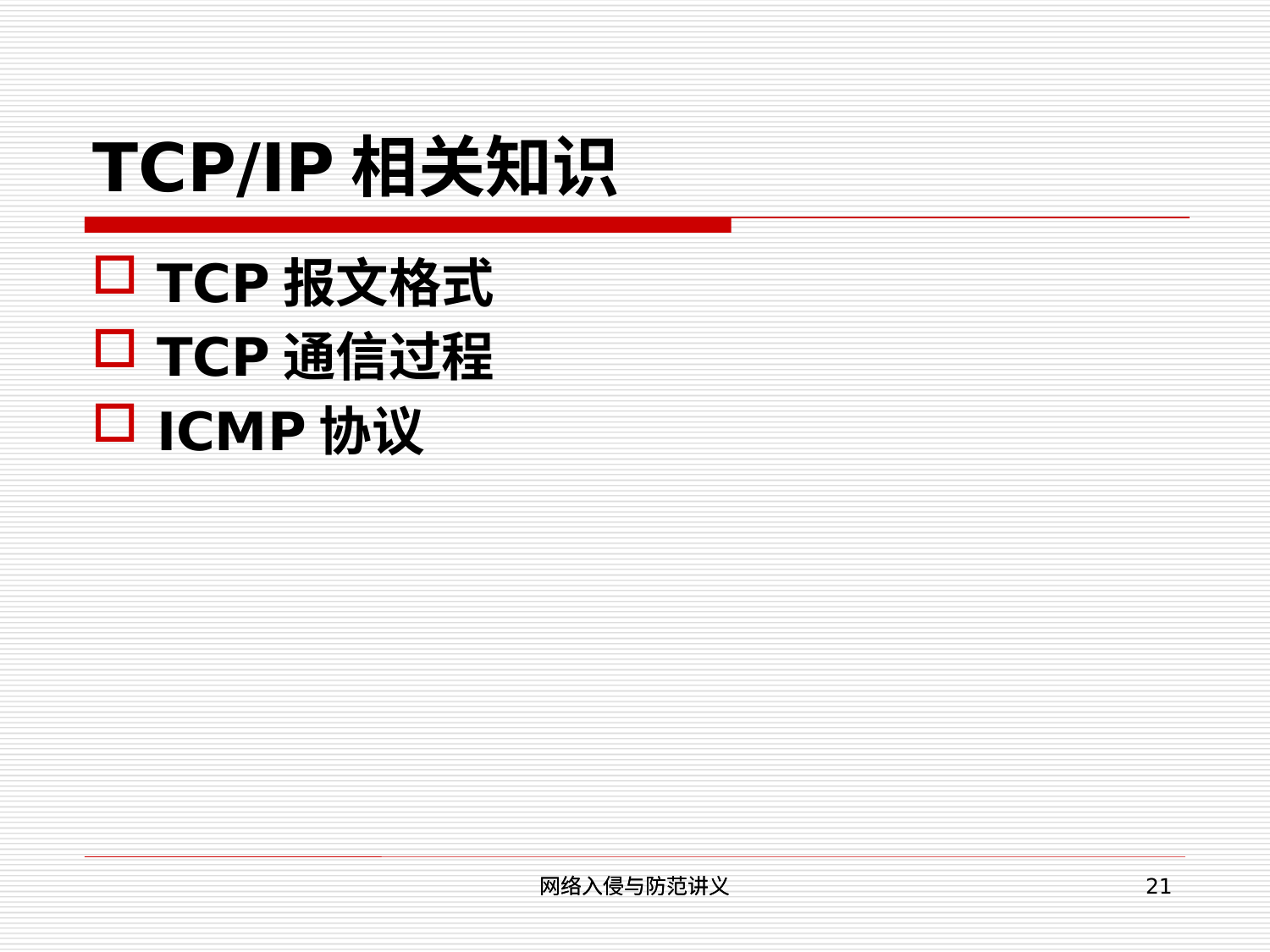

# TCP/IP相关知识
TCP报文格式
TCP通信过程
ICMP协议

网络入侵与防范讲义
网络入侵与防范讲义
21
21